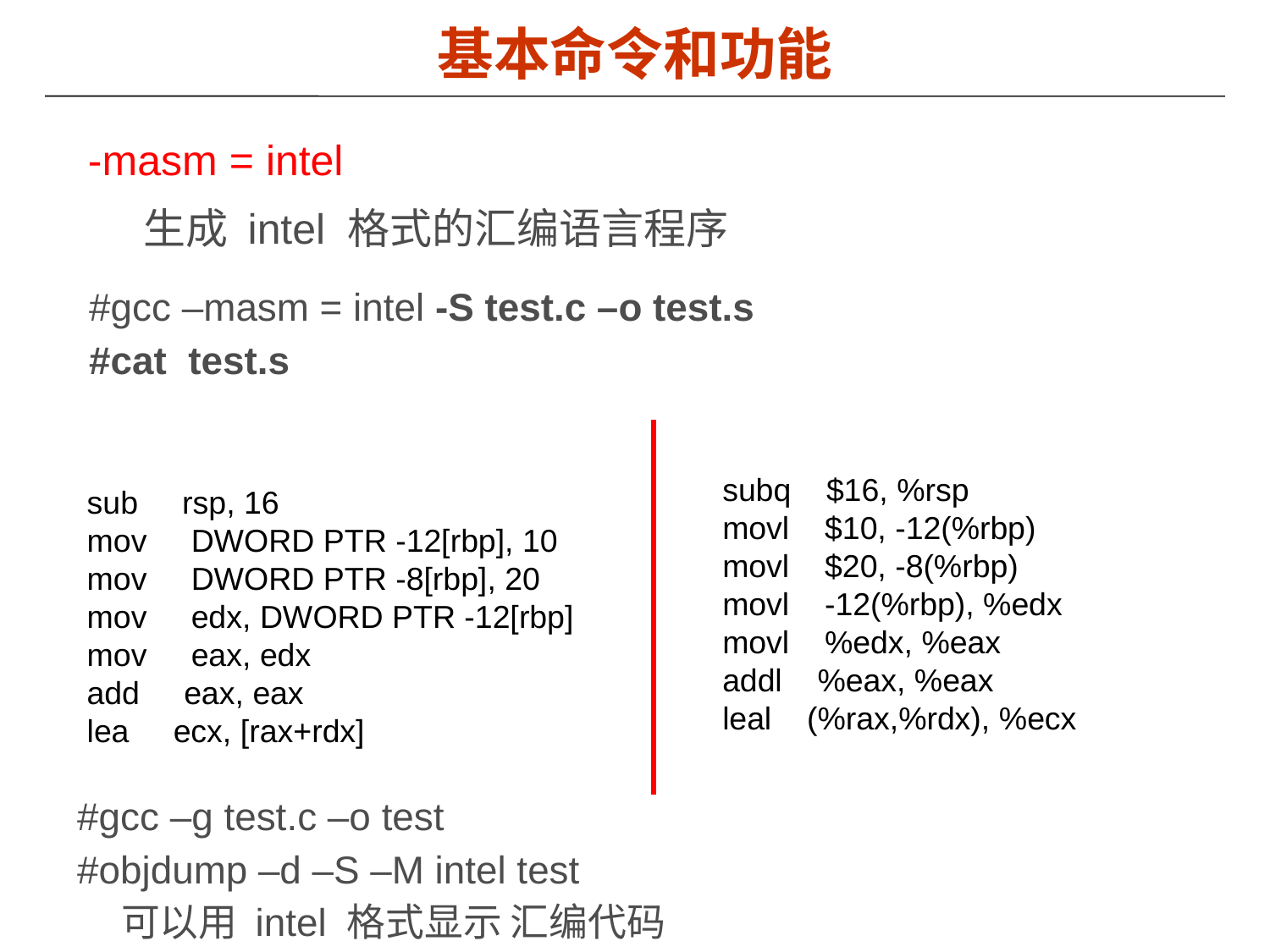

基本命令和功能
 -masm = intel
      生成 intel 格式的汇编语言程序
 #gcc –masm = intel -S test.c –o test.s
 #cat  test.s
subq    $16, %rsp
movl    $10, -12(%rbp)
movl    $20, -8(%rbp)
movl    -12(%rbp), %edx
movl    %edx, %eax
addl    %eax, %eax
leal    (%rax,%rdx), %ecx
 sub     rsp, 16
 mov     DWORD PTR -12[rbp], 10
 mov     DWORD PTR -8[rbp], 20
 mov     edx, DWORD PTR -12[rbp]
 mov     eax, edx
 add     eax, eax
 lea     ecx, [rax+rdx]
#gcc –g test.c –o test
#objdump –d –S –M intel test
    可以用 intel 格式显示 汇编代码